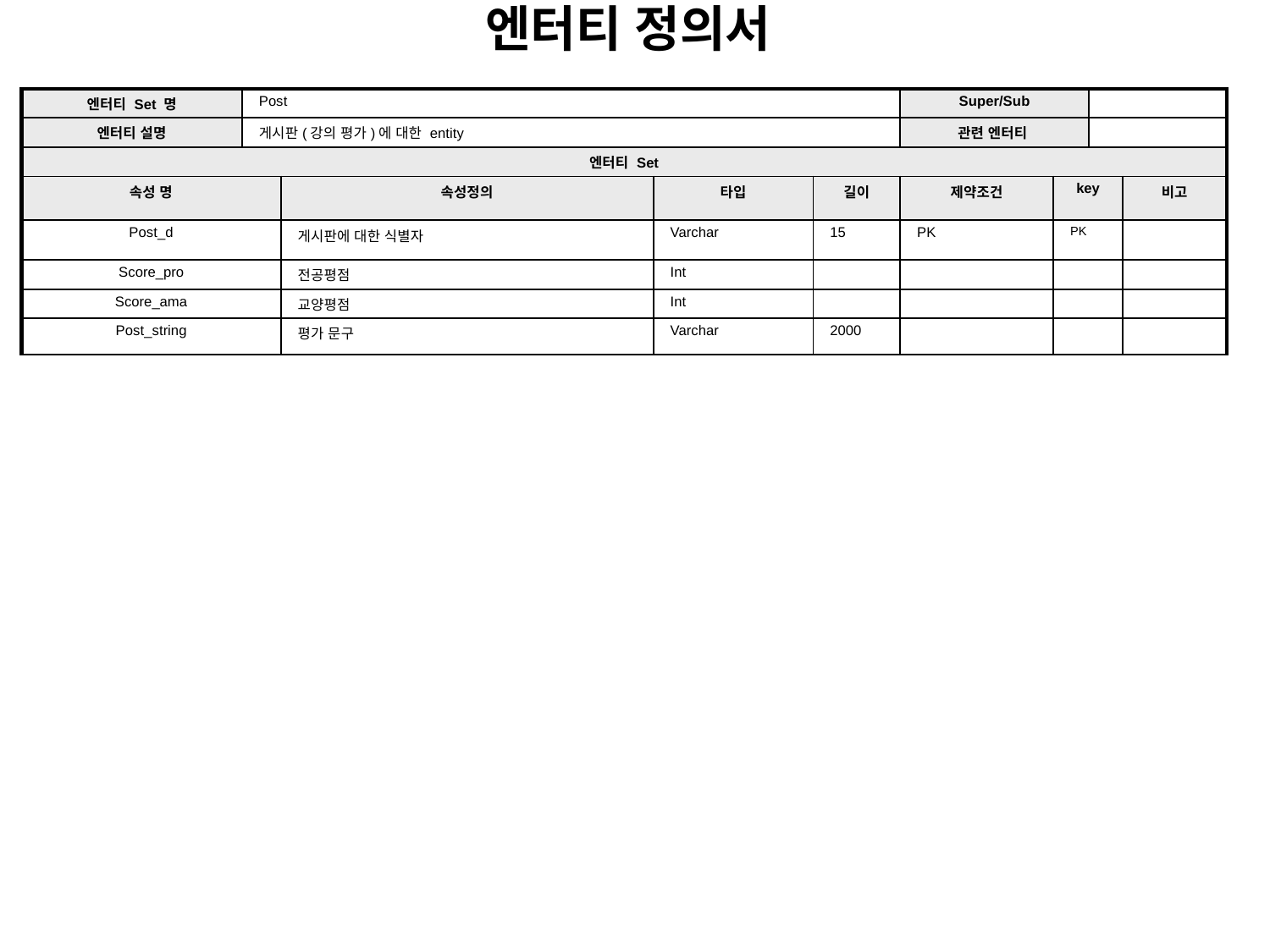

엔터티 정의서
| 엔터티 Set 명 | Post |  |  |  | Super/Sub |  |  |  |
| --- | --- | --- | --- | --- | --- | --- | --- | --- |
| 엔터티 설명 | 게시판(강의 평가)에 대한 entity |  |  |  | 관련 엔터티 |  |  |  |
| 엔터티 Set |  |  |  |  |  |  |  |  |
| 속성 명 |  | 속성정의 | 타입 | 길이 | 제약조건 | key |  | 비고 |
| Post\_d |  | 게시판에 대한 식별자 | Varchar | 15 | PK | PK |  |  |
| Score\_pro |  | 전공평점 | Int |  |  |  |  |  |
| Score\_ama |  | 교양평점 | Int |  |  |  |  |  |
| Post\_string |  | 평가 문구 | Varchar | 2000 |  |  |  |  |